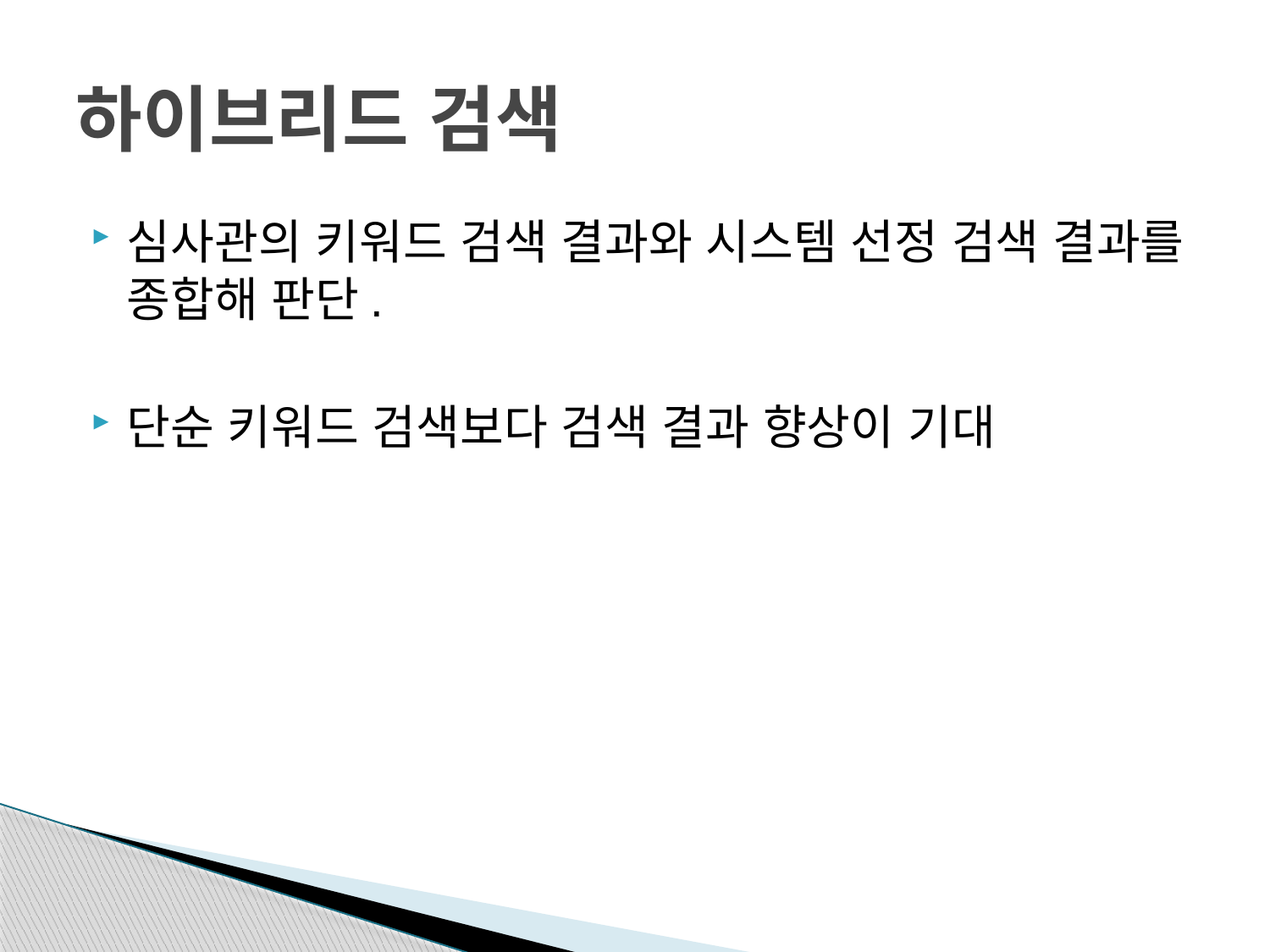

# 하이브리드 검색
심사관의 키워드 검색 결과와 시스템 선정 검색 결과를 종합해 판단.

단순 키워드 검색보다 검색 결과 향상이 기대